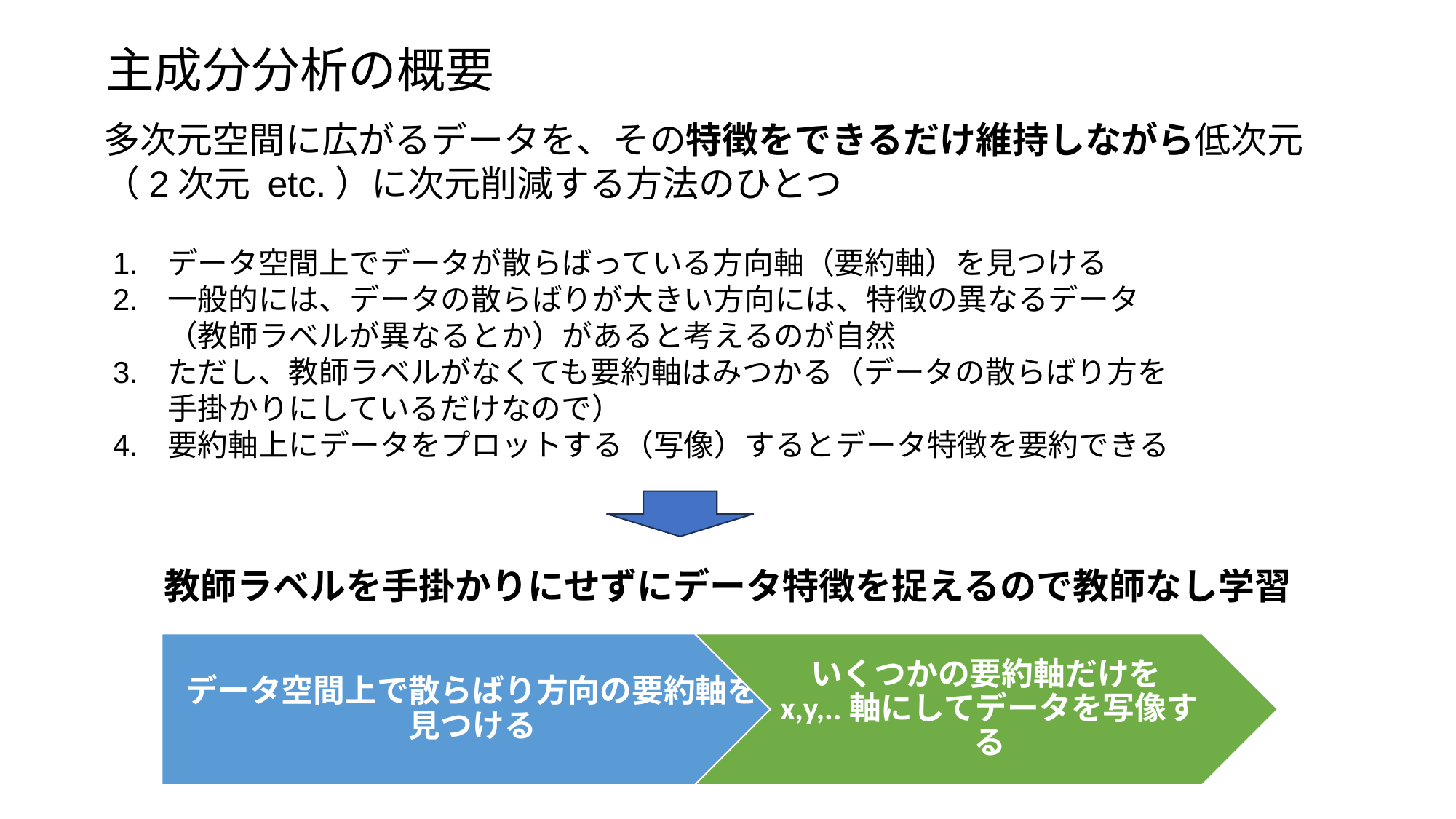

主成分分析の概要
多次元空間に広がるデータを、その特徴をできるだけ維持しながら低次元（2次元 etc.）に次元削減する方法のひとつ

データ空間上でデータが散らばっている方向軸（要約軸）を見つける
一般的には、データの散らばりが大きい方向には、特徴の異なるデータ（教師ラベルが異なるとか）があると考えるのが自然
ただし、教師ラベルがなくても要約軸はみつかる（データの散らばり方を手掛かりにしているだけなので）
要約軸上にデータをプロットする（写像）するとデータ特徴を要約できる

教師ラベルを手掛かりにせずにデータ特徴を捉えるので教師なし学習
データ空間上で散らばり方向の要約軸を見つける
いくつかの要約軸だけをx,y,..軸にしてデータを写像する